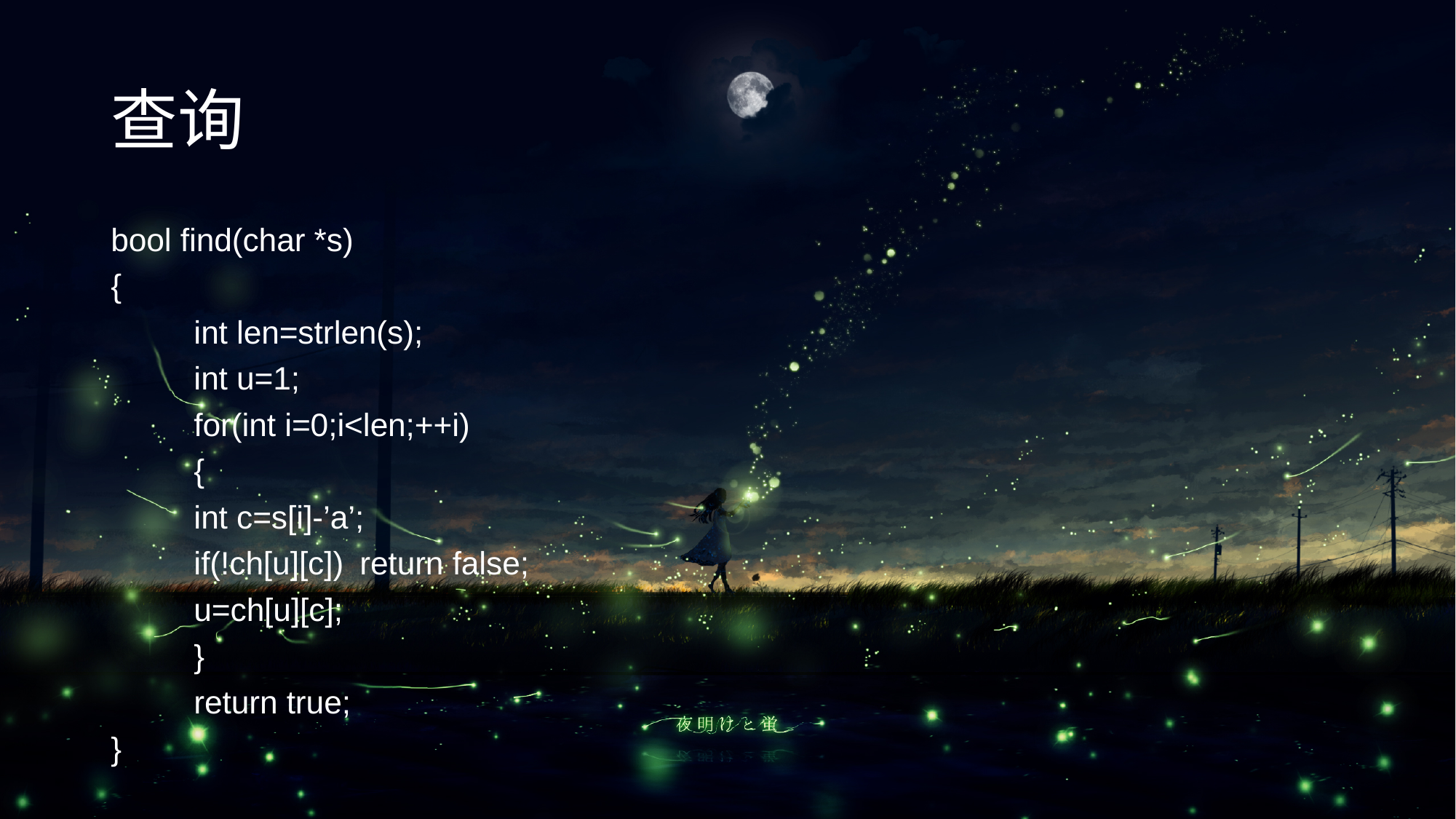

# 查询
bool find(char *s)
{
	int len=strlen(s);
	int u=1;
	for(int i=0;i<len;++i)
	{
		int c=s[i]-’a’;
		if(!ch[u][c])	return false;
		u=ch[u][c];
	}
	return true;
}